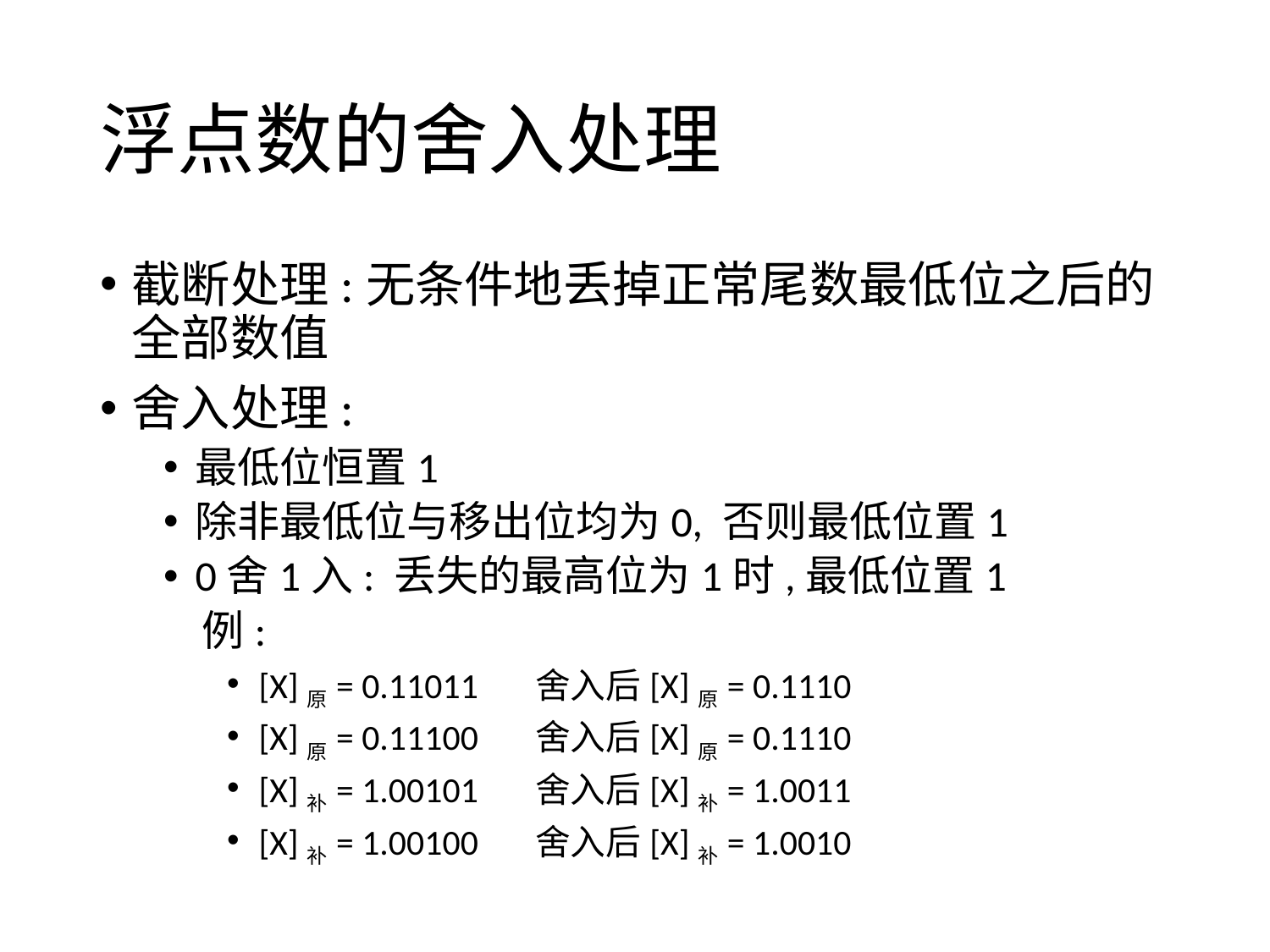

# 浮点数的舍入处理
截断处理:无条件地丢掉正常尾数最低位之后的全部数值
舍入处理:
最低位恒置1
除非最低位与移出位均为0, 否则最低位置1
0舍1入: 丢失的最高位为1时,最低位置1
   例:
[X]原= 0.11011      舍入后[X]原= 0.1110
[X]原= 0.11100      舍入后[X]原= 0.1110
[X]补= 1.00101      舍入后[X]补= 1.0011
[X]补= 1.00100      舍入后[X]补= 1.0010